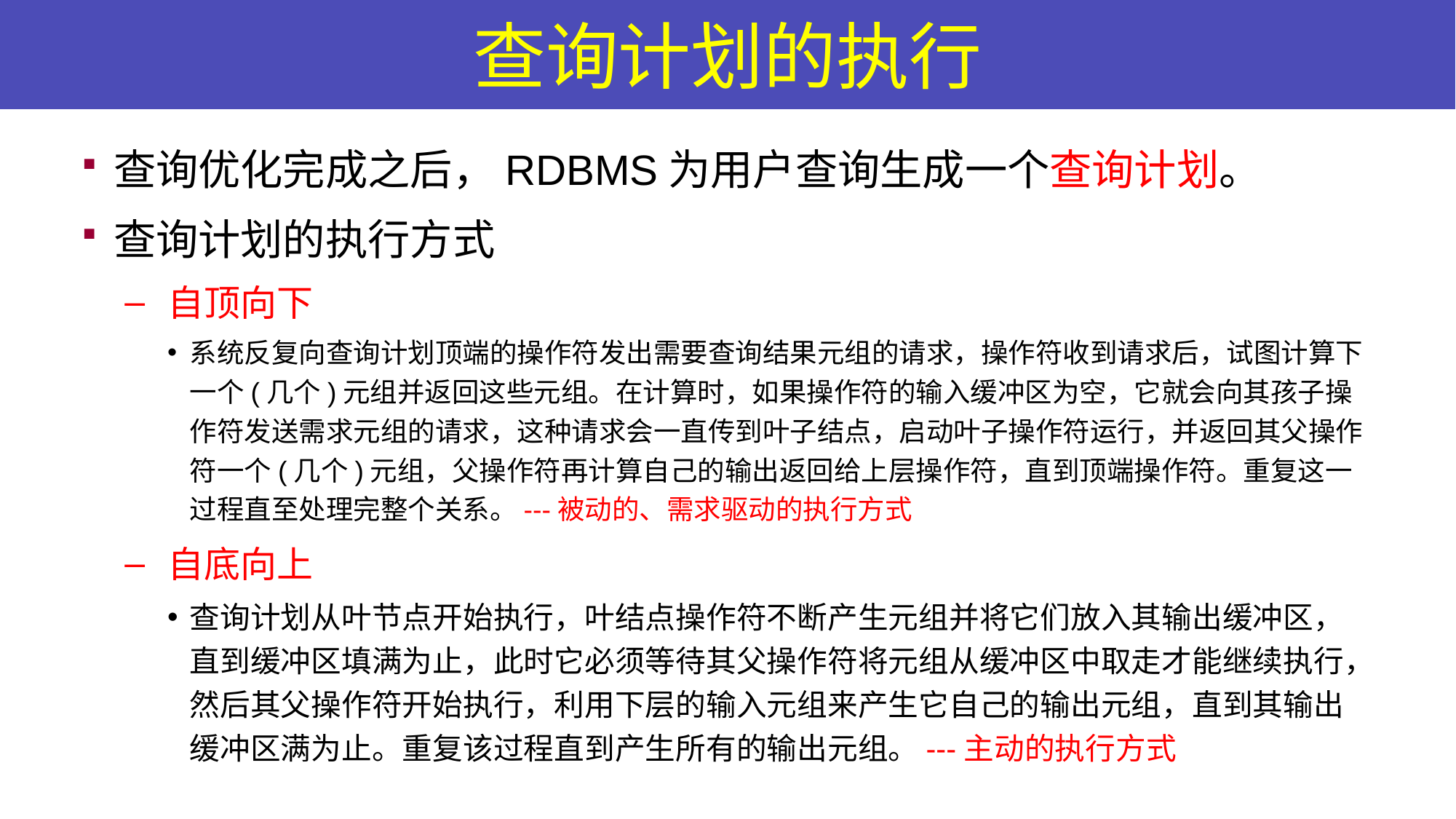

# 查询计划的执行
查询优化完成之后，RDBMS为用户查询生成一个查询计划。
查询计划的执行方式
自顶向下
系统反复向查询计划顶端的操作符发出需要查询结果元组的请求，操作符收到请求后，试图计算下一个(几个)元组并返回这些元组。在计算时，如果操作符的输入缓冲区为空，它就会向其孩子操作符发送需求元组的请求，这种请求会一直传到叶子结点，启动叶子操作符运行，并返回其父操作符一个(几个)元组，父操作符再计算自己的输出返回给上层操作符，直到顶端操作符。重复这一过程直至处理完整个关系。---被动的、需求驱动的执行方式
自底向上
查询计划从叶节点开始执行，叶结点操作符不断产生元组并将它们放入其输出缓冲区，直到缓冲区填满为止，此时它必须等待其父操作符将元组从缓冲区中取走才能继续执行，然后其父操作符开始执行，利用下层的输入元组来产生它自己的输出元组，直到其输出缓冲区满为止。重复该过程直到产生所有的输出元组。---主动的执行方式
41